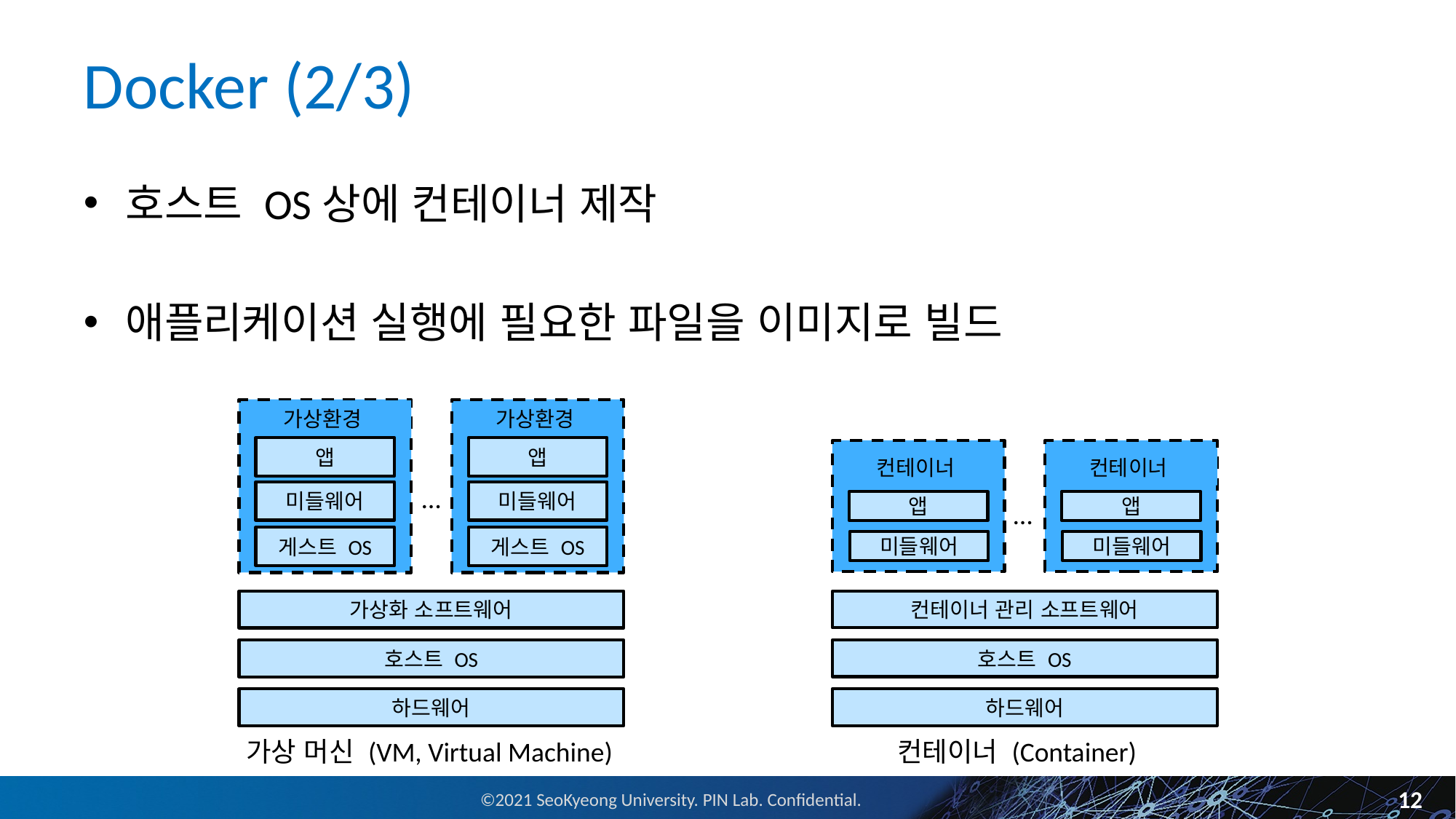

# Docker (2/3)
호스트 OS상에 컨테이너 제작

애플리케이션 실행에 필요한 파일을 이미지로 빌드

가상환경
미들웨어
게스트 OS
앱

가상환경
미들웨어
게스트 OS
앱
가상화 소프트웨어
호스트 OS
하드웨어
가상 머신 (VM, Virtual Machine)
…

컨테이너
앱
미들웨어

컨테이너
앱
미들웨어
…
컨테이너 관리 소프트웨어
호스트 OS
하드웨어
 컨테이너 (Container)
12